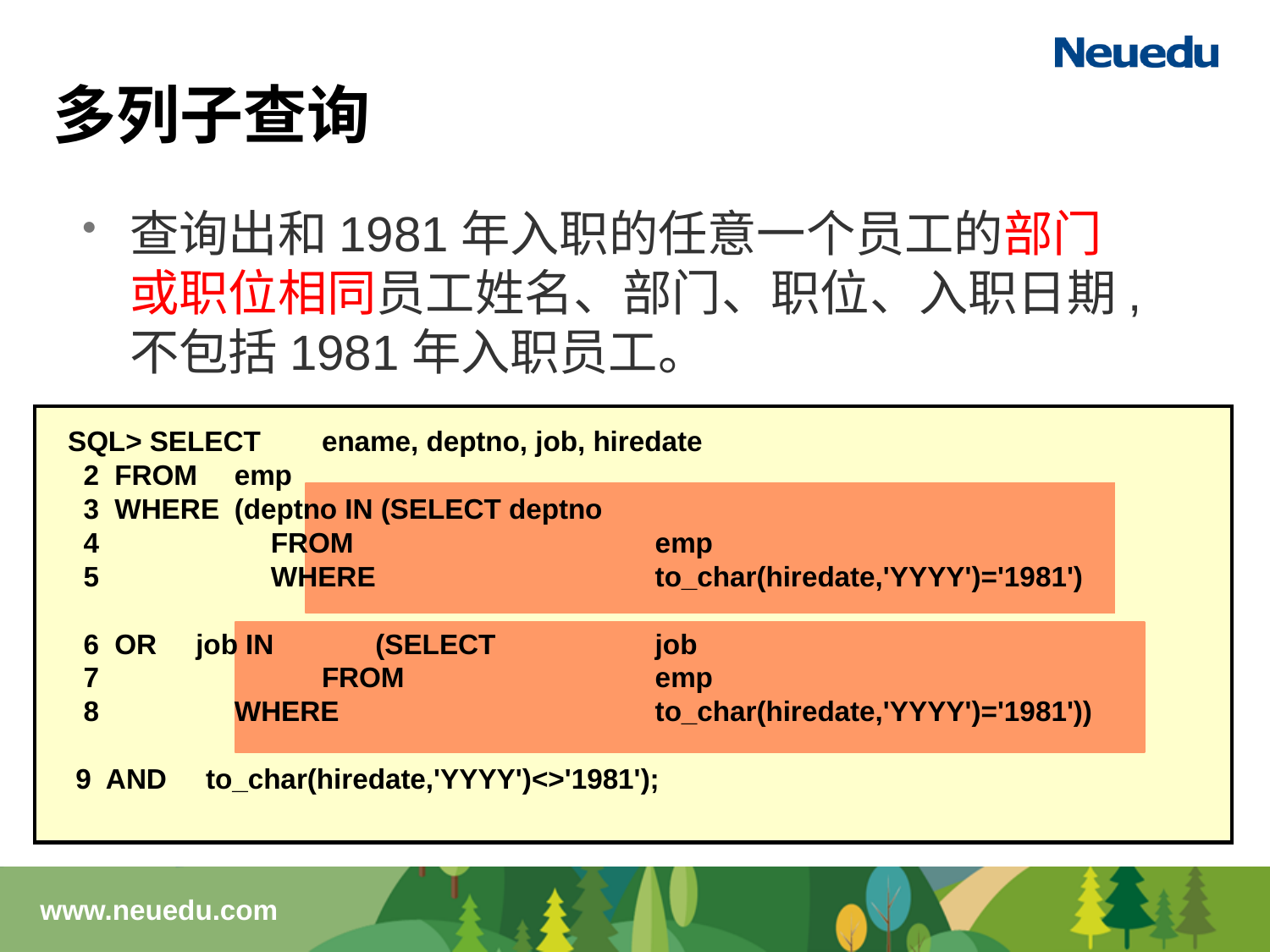

多列子查询
查询出和1981年入职的任意一个员工的部门或职位相同员工姓名、部门、职位、入职日期,不包括1981年入职员工。

SQL> SELECT	ename, deptno, job, hiredate
  2  FROM	emp
  3  WHERE 	(deptno IN (SELECT deptno
  4                      FROM   	emp
  5                      WHERE  	to_char(hiredate,'YYYY')='1981')

  6  OR     job IN             (SELECT 	job
  7         		FROM   	emp
  8              	WHERE  	to_char(hiredate,'YYYY')='1981'))

 9  AND     to_char(hiredate,'YYYY')<>'1981');